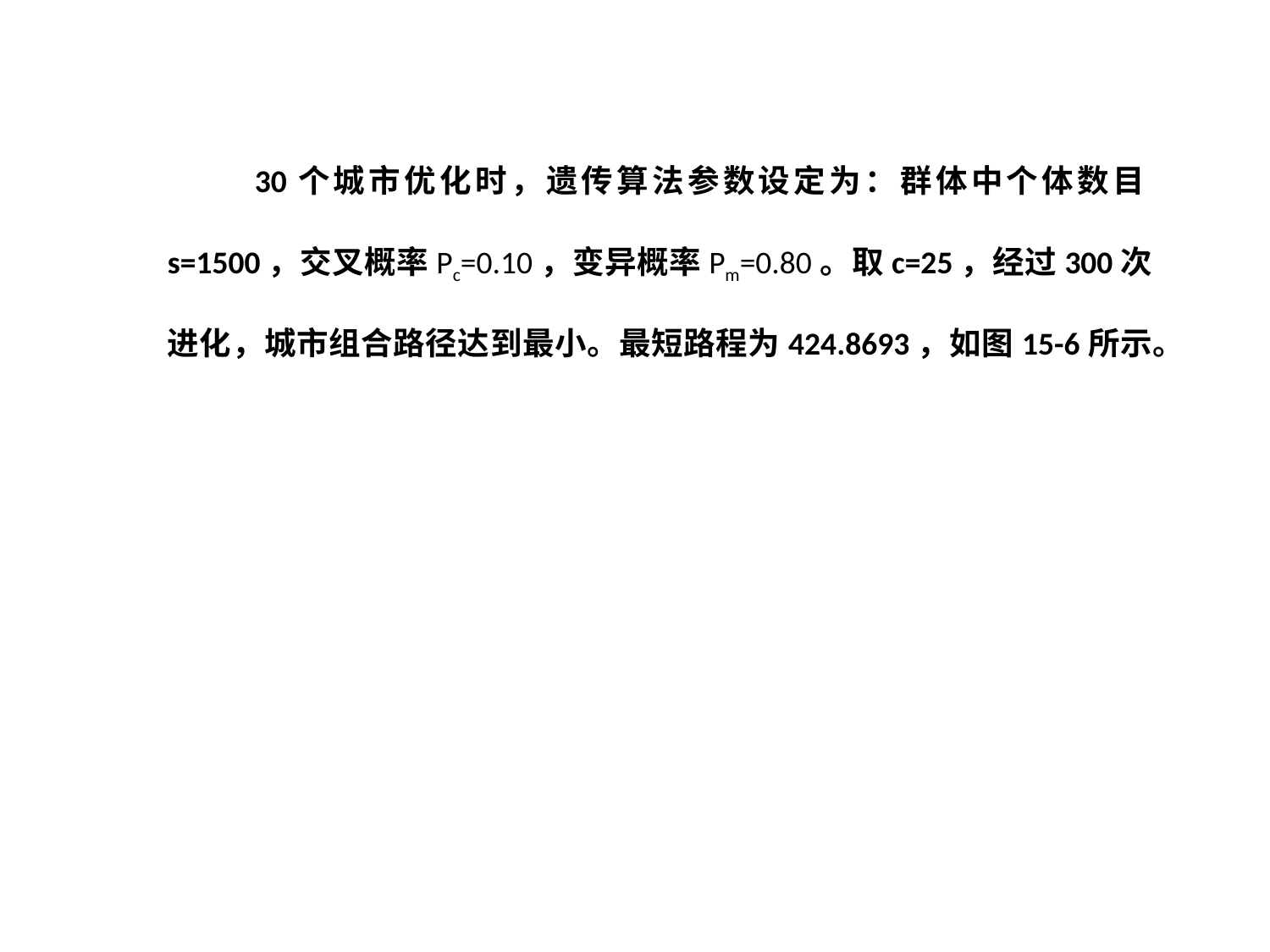

30个城市优化时，遗传算法参数设定为：群体中个体数目s=1500，交叉概率Pc=0.10，变异概率Pm=0.80。取c=25，经过300次进化，城市组合路径达到最小。最短路程为424.8693，如图15-6所示。